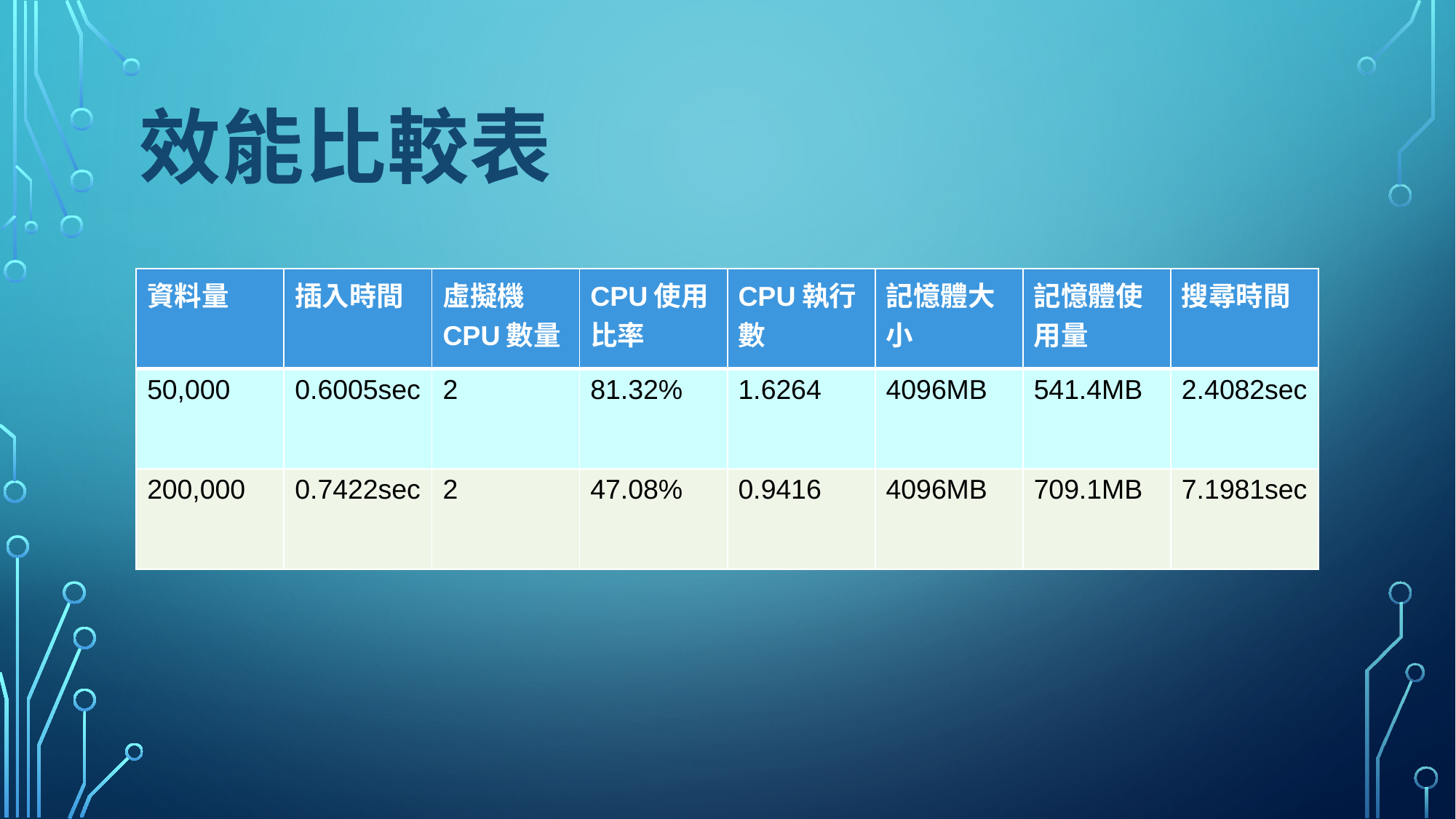

效能比較表
| 資料量 | 插入時間 | 虛擬機CPU數量 | CPU使用比率 | CPU執行數 | 記憶體大小 | 記憶體使用量 | 搜尋時間 |
| --- | --- | --- | --- | --- | --- | --- | --- |
| 50,000 | 0.6005sec | 2 | 81.32% | 1.6264 | 4096MB | 541.4MB | 2.4082sec |
| 200,000 | 0.7422sec | 2 | 47.08% | 0.9416 | 4096MB | 709.1MB | 7.1981sec |